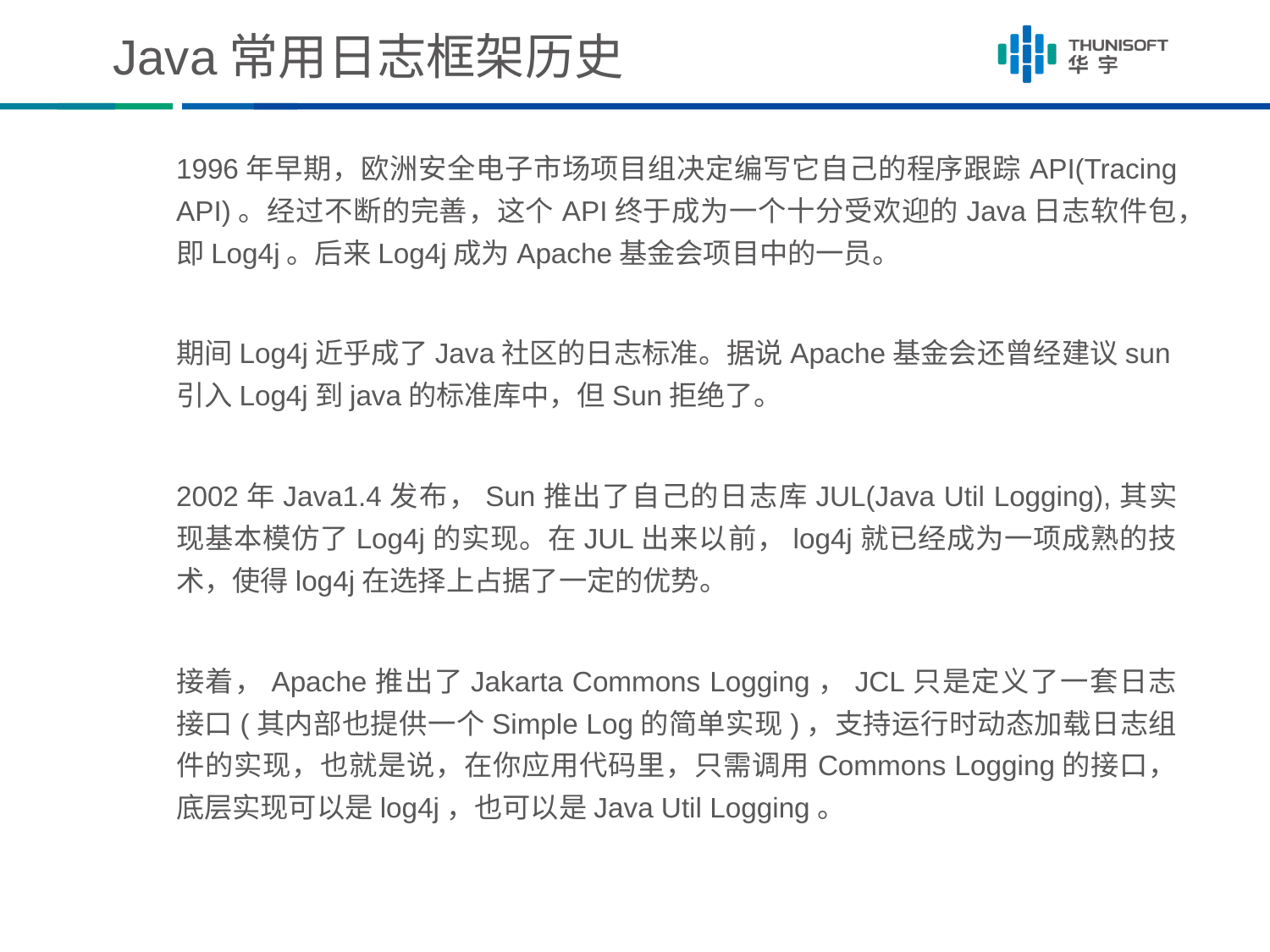

# Java常用日志框架历史
1996年早期，欧洲安全电子市场项目组决定编写它自己的程序跟踪API(Tracing API)。经过不断的完善，这个API终于成为一个十分受欢迎的Java日志软件包，即Log4j。后来Log4j成为Apache基金会项目中的一员。

期间Log4j近乎成了Java社区的日志标准。据说Apache基金会还曾经建议sun引入Log4j到java的标准库中，但Sun拒绝了。

2002年Java1.4发布，Sun推出了自己的日志库JUL(Java Util Logging),其实现基本模仿了Log4j的实现。在JUL出来以前，log4j就已经成为一项成熟的技术，使得log4j在选择上占据了一定的优势。

接着，Apache推出了Jakarta Commons Logging，JCL只是定义了一套日志接口(其内部也提供一个Simple Log的简单实现)，支持运行时动态加载日志组件的实现，也就是说，在你应用代码里，只需调用Commons Logging的接口，底层实现可以是log4j，也可以是Java Util Logging。

7